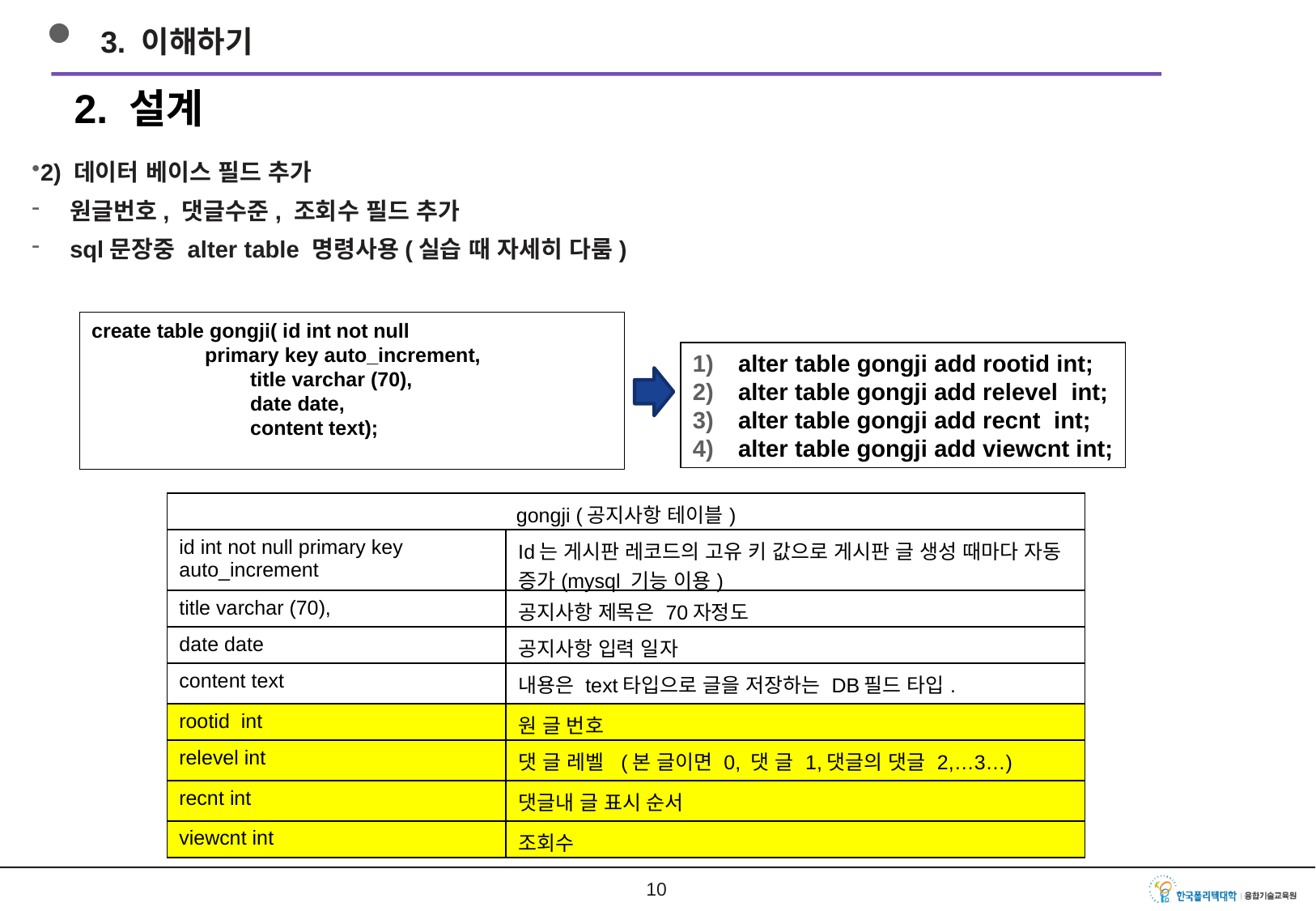

3. 이해하기
2. 설계
2) 데이터 베이스 필드 추가
원글번호, 댓글수준, 조회수 필드 추가
sql문장중 alter table 명령사용(실습 때 자세히 다룸)
create table gongji( id int not null
                    primary key auto_increment,
                            title varchar (70),
                            date date,
                            content text);

alter table gongji add rootid int;
alter table gongji add relevel  int;
alter table gongji add recnt  int;
alter table gongji add viewcnt int;

| gongji (공지사항 테이블) |  |
| --- | --- |
| id int not null primary key auto\_increment | Id는 게시판 레코드의 고유 키 값으로 게시판 글 생성 때마다 자동 증가(mysql 기능 이용) |
| title varchar (70), | 공지사항 제목은 70자정도 |
| date date | 공지사항 입력 일자 |
| content text | 내용은 text타입으로 글을 저장하는 DB필드 타입. |
| rootid int | 원 글 번호 |
| relevel int | 댓 글 레벨 (본 글이면 0, 댓 글 1,댓글의 댓글 2,…3…) |
| recnt int | 댓글내 글 표시 순서 |
| viewcnt int | 조회수 |
10